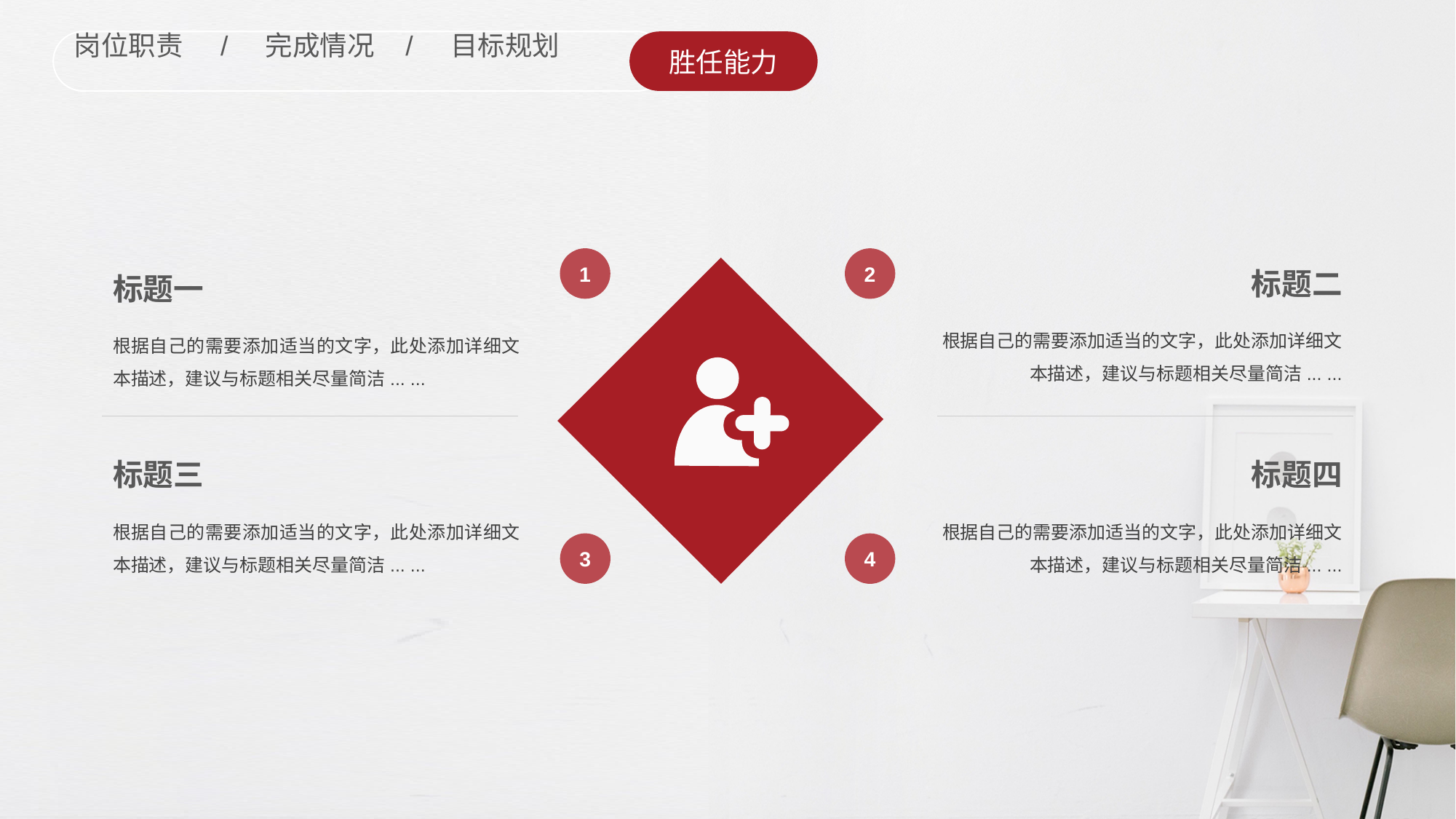

岗位职责     /    完成情况    /    目标规划
胜任能力
1
2
标题二
根据自己的需要添加适当的文字，此处添加详细文本描述，建议与标题相关尽量简洁... ...
标题四
根据自己的需要添加适当的文字，此处添加详细文本描述，建议与标题相关尽量简洁... ...
标题一
根据自己的需要添加适当的文字，此处添加详细文本描述，建议与标题相关尽量简洁... ...
标题三
根据自己的需要添加适当的文字，此处添加详细文本描述，建议与标题相关尽量简洁... ...

3
4